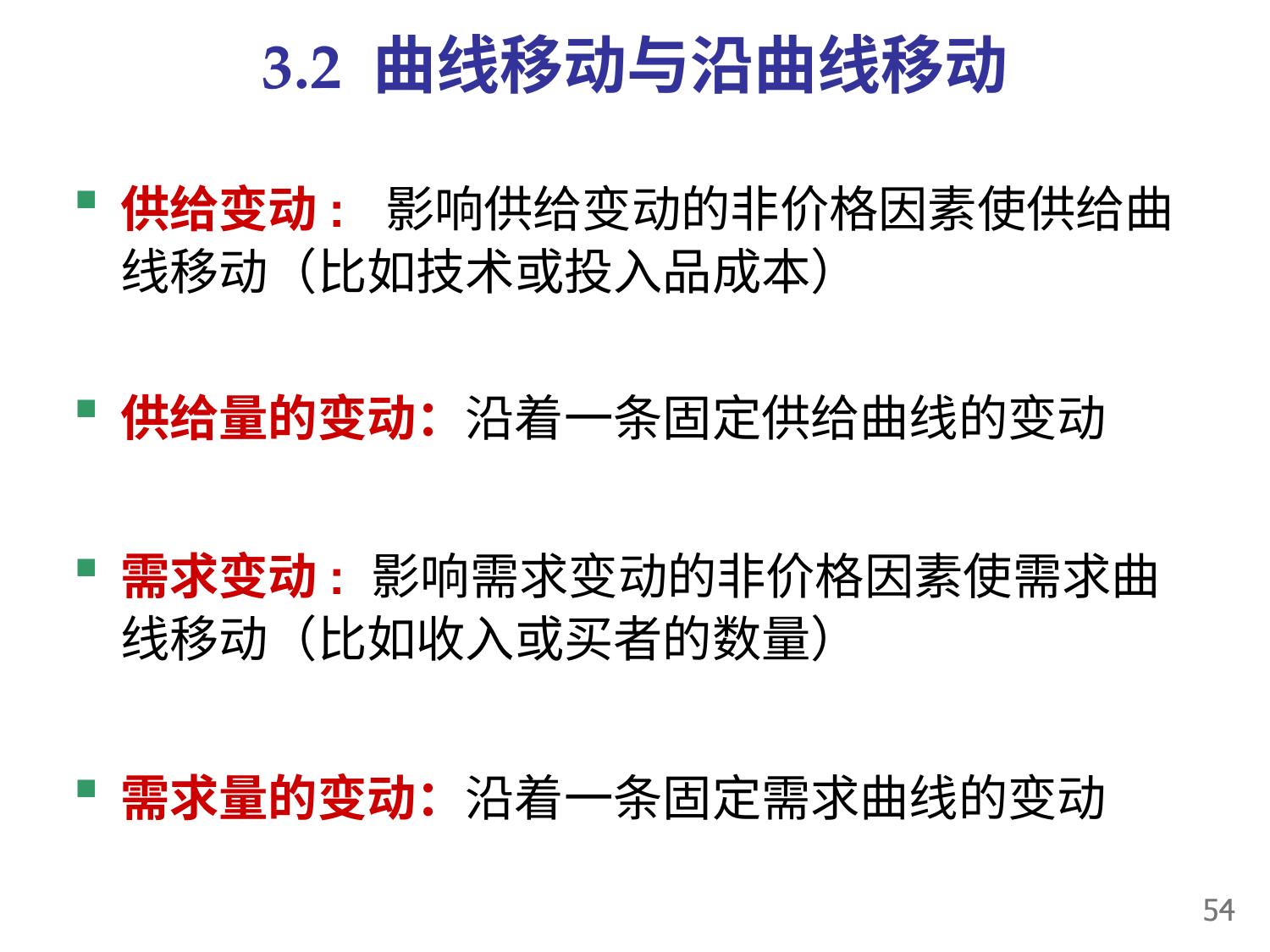

3.2 曲线移动与沿曲线移动
供给变动:  影响供给变动的非价格因素使供给曲线移动（比如技术或投入品成本）

供给量的变动：沿着一条固定供给曲线的变动

需求变动: 影响需求变动的非价格因素使需求曲线移动（比如收入或买者的数量）

需求量的变动：沿着一条固定需求曲线的变动
54